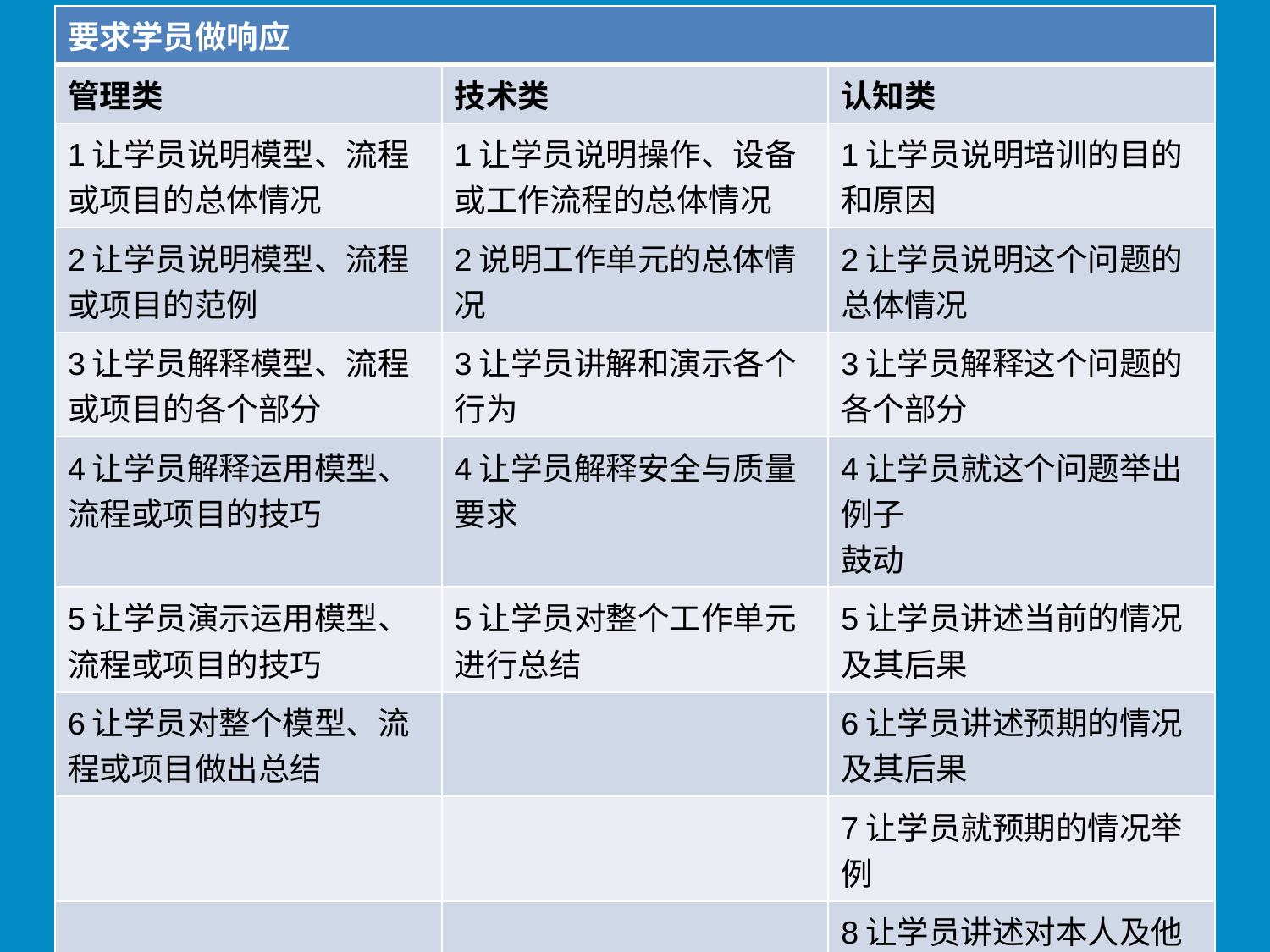

| 要求学员做响应 |  |  |
| --- | --- | --- |
| 管理类 | 技术类 | 认知类 |
| 1让学员说明模型、流程或项目的总体情况 | 1让学员说明操作、设备或工作流程的总体情况 | 1让学员说明培训的目的和原因 |
| 2让学员说明模型、流程或项目的范例 | 2说明工作单元的总体情况 | 2让学员说明这个问题的总体情况 |
| 3让学员解释模型、流程或项目的各个部分 | 3让学员讲解和演示各个行为 | 3让学员解释这个问题的各个部分 |
| 4让学员解释运用模型、流程或项目的技巧 | 4让学员解释安全与质量要求 | 4让学员就这个问题举出例子 鼓动 |
| 5让学员演示运用模型、流程或项目的技巧 | 5让学员对整个工作单元进行总结 | 5让学员讲述当前的情况及其后果 |
| 6让学员对整个模型、流程或项目做出总结 |  | 6让学员讲述预期的情况及其后果 |
|  |  | 7让学员就预期的情况举例 |
|  |  | 8让学员讲述对本人及他人的意义 |
|  |  | 9让学员讲述应当采取的行动 |